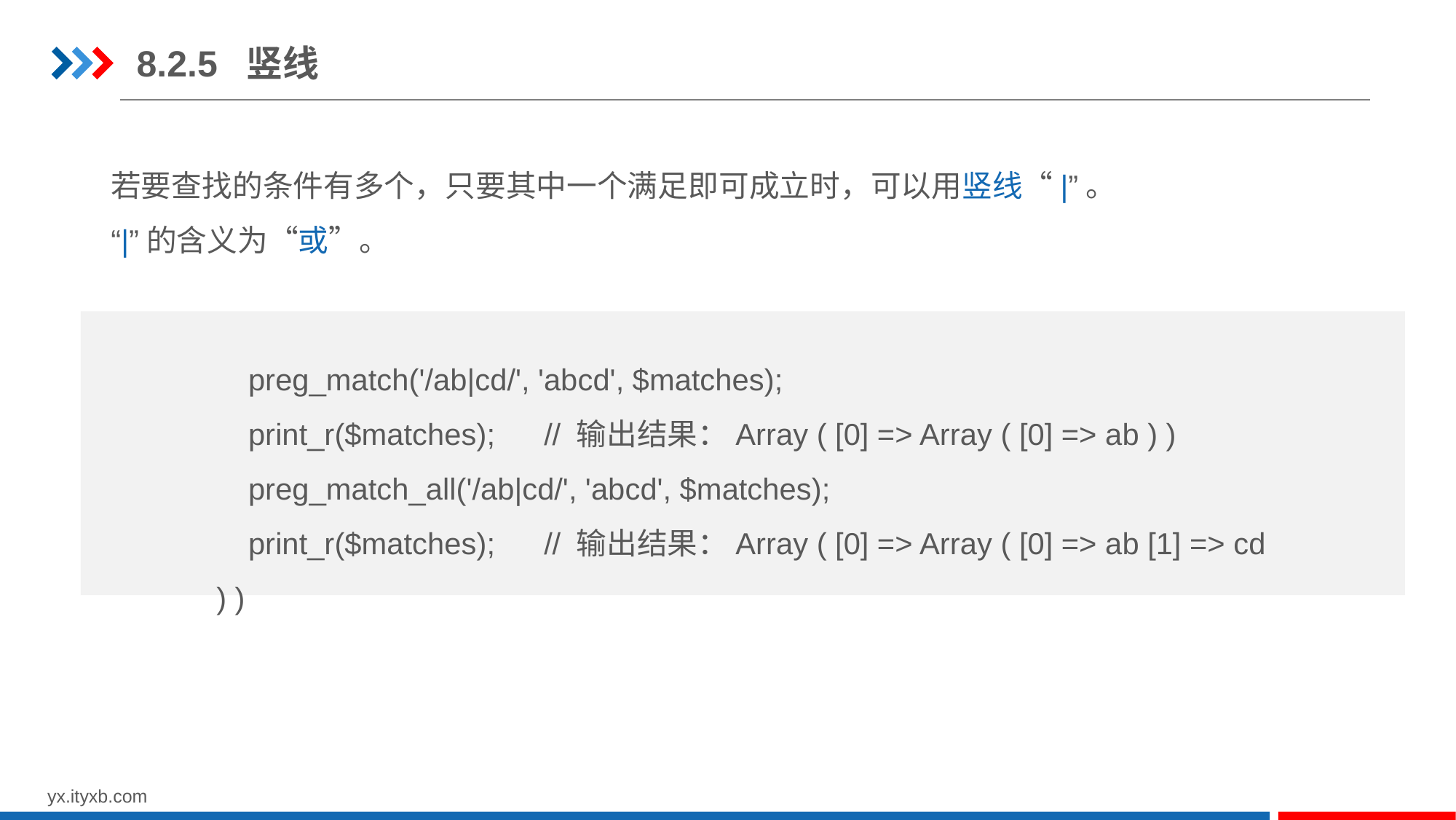

8.2.5  竖线
若要查找的条件有多个，只要其中一个满足即可成立时，可以用竖线“|”。
“|”的含义为“或”。

preg_match('/ab|cd/', 'abcd', $matches);
print_r($matches);	// 输出结果：Array ( [0] => Array ( [0] => ab ) )
preg_match_all('/ab|cd/', 'abcd', $matches);
print_r($matches);	// 输出结果：Array ( [0] => Array ( [0] => ab [1] => cd ) )